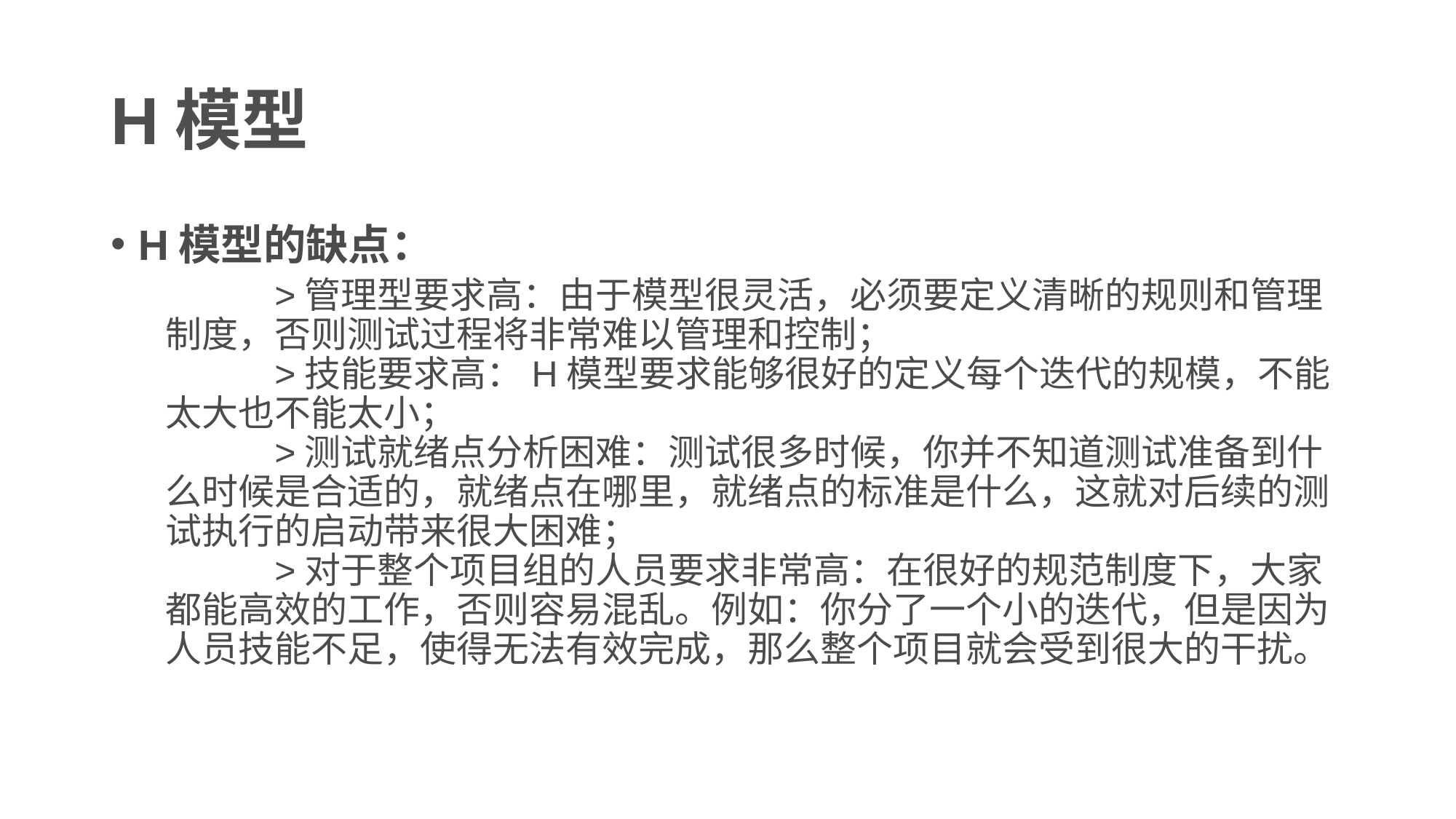

# H模型
H模型的缺点：
	>管理型要求高：由于模型很灵活，必须要定义清晰的规则和管理制度，否则测试过程将非常难以管理和控制；
	>技能要求高：H模型要求能够很好的定义每个迭代的规模，不能太大也不能太小；
	>测试就绪点分析困难：测试很多时候，你并不知道测试准备到什么时候是合适的，就绪点在哪里，就绪点的标准是什么，这就对后续的测试执行的启动带来很大困难；
	>对于整个项目组的人员要求非常高：在很好的规范制度下，大家都能高效的工作，否则容易混乱。例如：你分了一个小的迭代，但是因为人员技能不足，使得无法有效完成，那么整个项目就会受到很大的干扰。